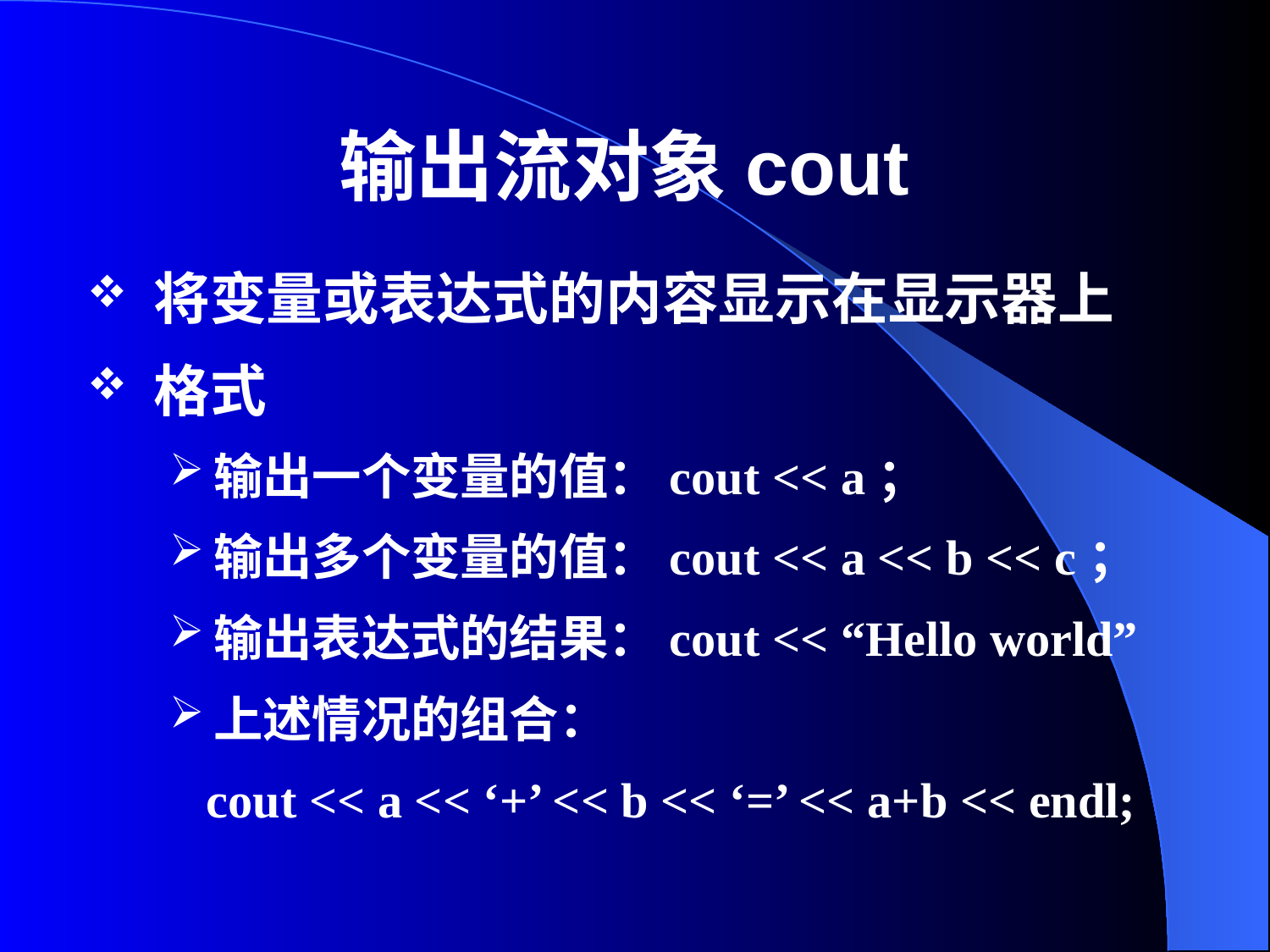

# 输出流对象cout
将变量或表达式的内容显示在显示器上
格式
输出一个变量的值：cout << a；
输出多个变量的值：cout << a << b << c；
输出表达式的结果：cout << “Hello world”
上述情况的组合：
   cout << a << ‘+’ << b << ‘=’ << a+b << endl;